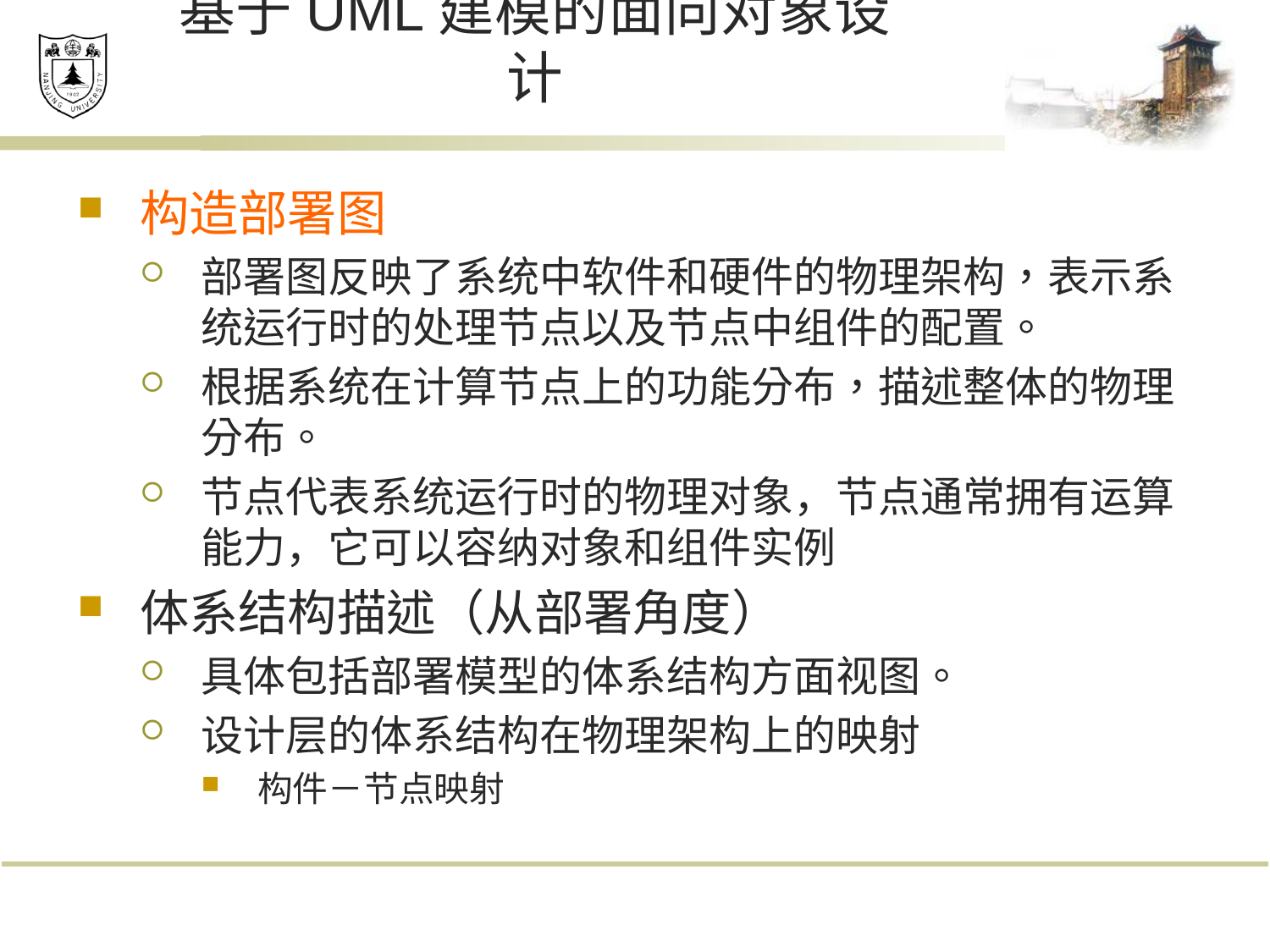

# 基于UML建模的面向对象设计
构造部署图
部署图反映了系统中软件和硬件的物理架构，表示系统运行时的处理节点以及节点中组件的配置。
根据系统在计算节点上的功能分布，描述整体的物理分布。
节点代表系统运行时的物理对象，节点通常拥有运算能力，它可以容纳对象和组件实例
体系结构描述（从部署角度）
具体包括部署模型的体系结构方面视图。
设计层的体系结构在物理架构上的映射
构件－节点映射